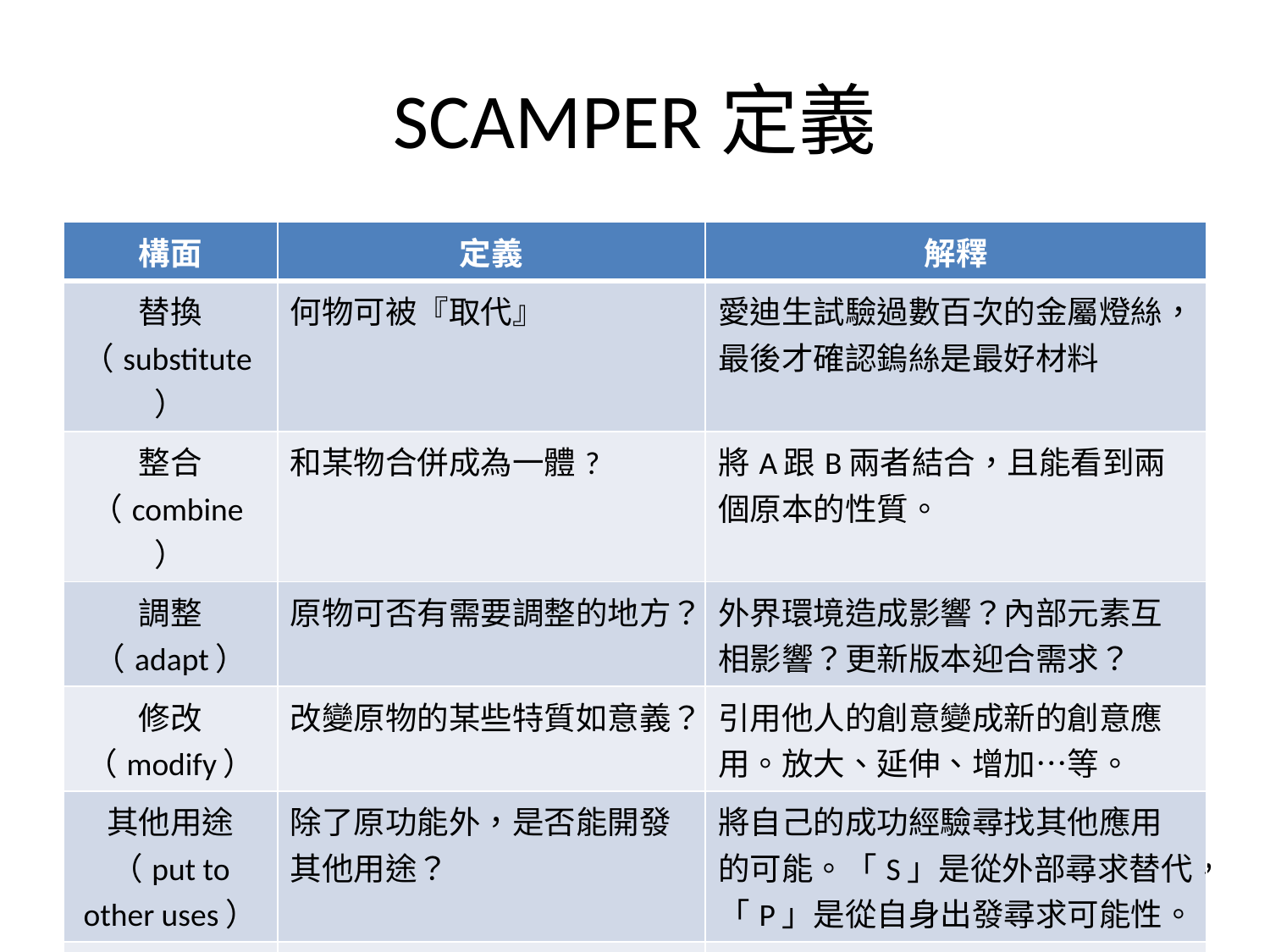

# SCAMPER定義
| 構面 | 定義 | 解釋 |
| --- | --- | --- |
| 替換 （substitute） | 何物可被『取代』 | 愛迪生試驗過數百次的金屬燈絲，最後才確認鎢絲是最好材料 |
| 整合 （combine） | 和某物合併成為一體? | 將A跟B兩者結合，且能看到兩個原本的性質。 |
| 調整 （adapt） | 原物可否有需要調整的地方？ | 外界環境造成影響？內部元素互相影響？更新版本迎合需求？ |
| 修改 （modify） | 改變原物的某些特質如意義？ | 引用他人的創意變成新的創意應用。放大、延伸、增加…等。 |
| 其他用途 （put to other uses） | 除了原功能外，是否能開發其他用途？ | 將自己的成功經驗尋找其他應用的可能。「S」是從外部尋求替代，「P」是從自身出發尋求可能性。 |
| 消除 （eliminate） | 將原物變小？濃縮？或省略某些部份？ | 物理或概念的簡約或縮小化 |
| 重組 （rearrange） | 重新安排原物的排序？或把相對的位置對調？ | 「翻轉」的概念，合分、大小、主客…等，相對角色替換。 |